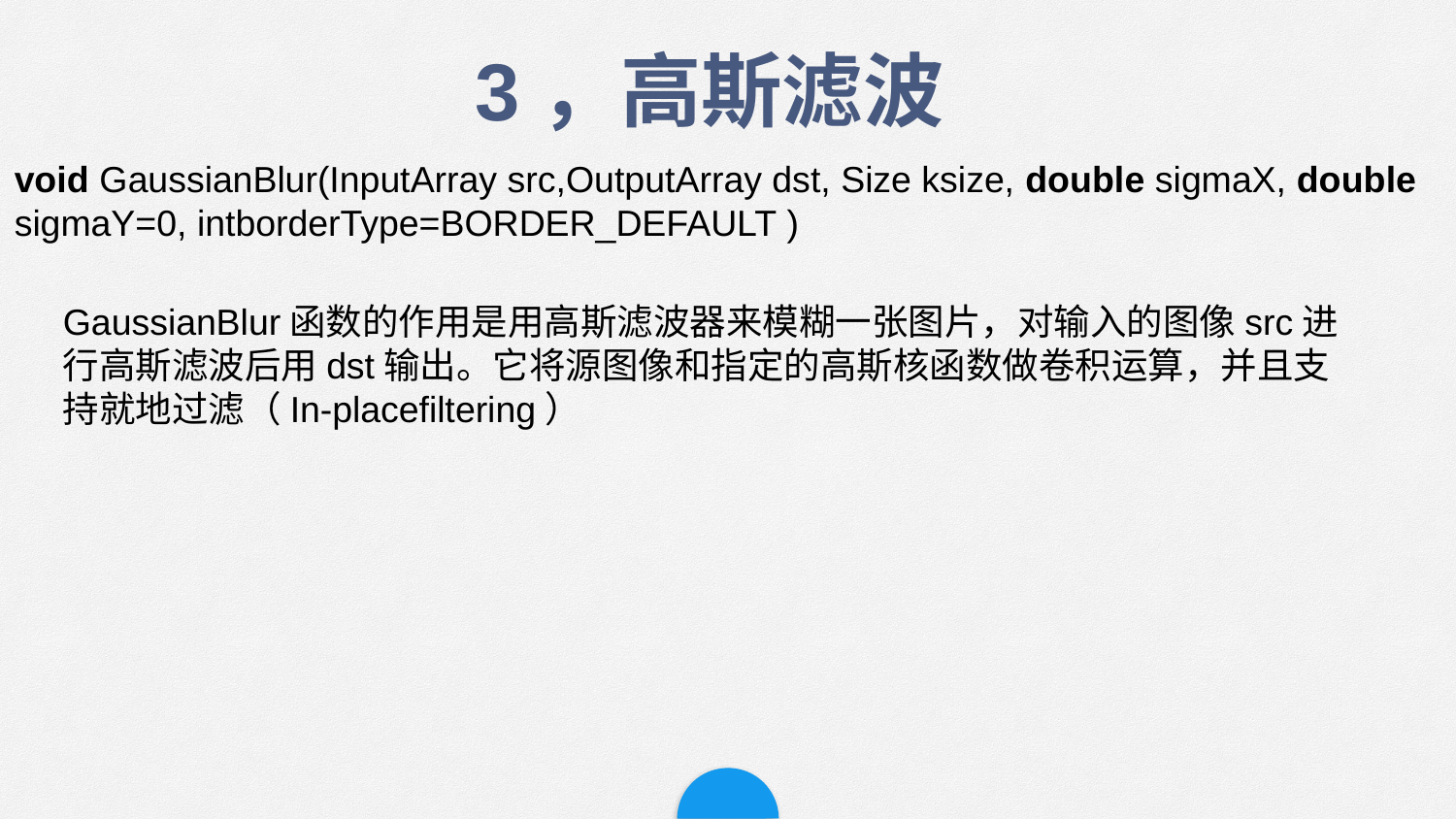

3，高斯滤波
void GaussianBlur(InputArray src,OutputArray dst, Size ksize, double sigmaX, double sigmaY=0, intborderType=BORDER_DEFAULT )
GaussianBlur函数的作用是用高斯滤波器来模糊一张图片，对输入的图像src进行高斯滤波后用dst输出。它将源图像和指定的高斯核函数做卷积运算，并且支持就地过滤（In-placefiltering）

22